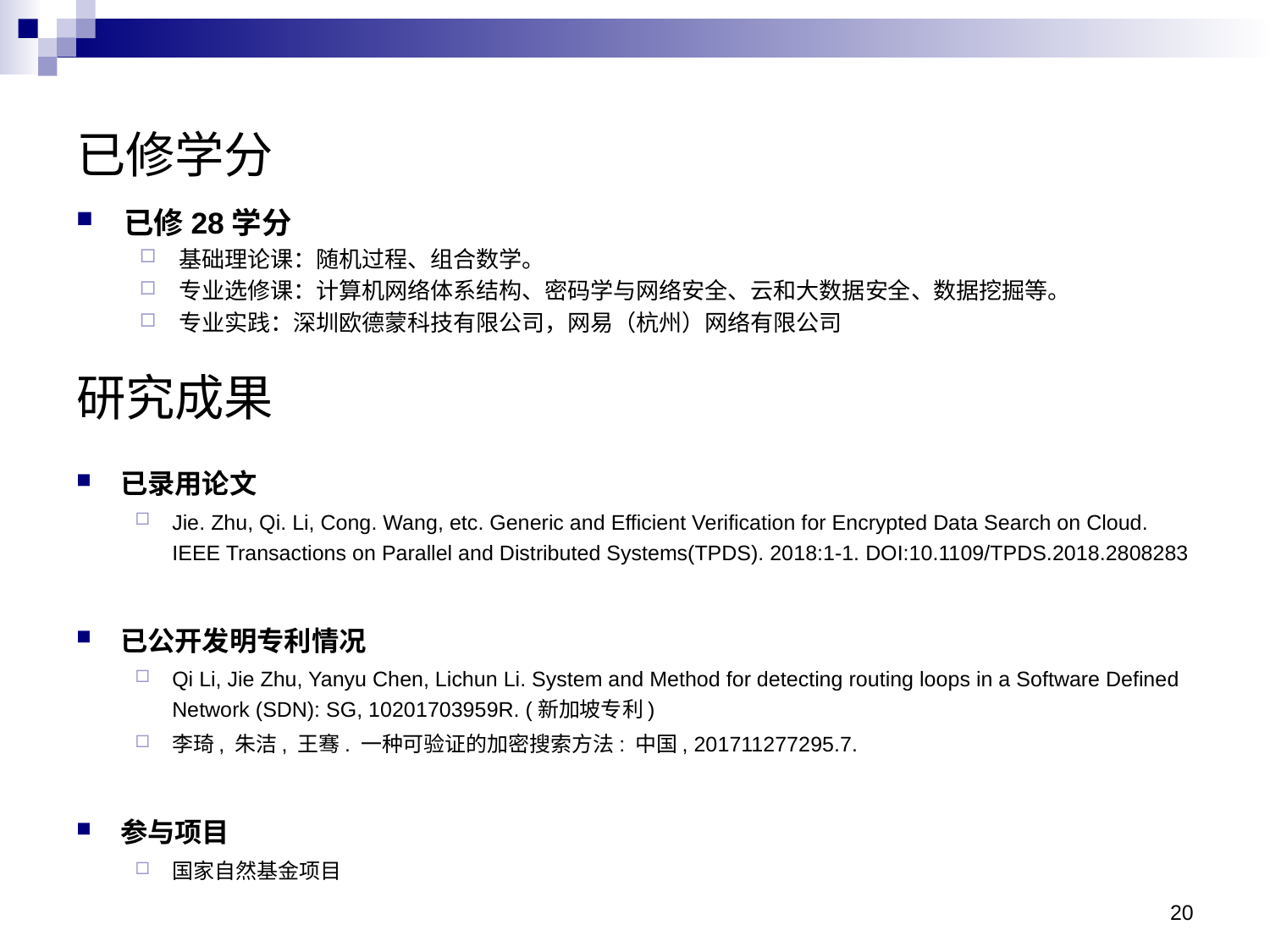

已修学分
已修28学分
基础理论课：随机过程、组合数学。
专业选修课：计算机网络体系结构、密码学与网络安全、云和大数据安全、数据挖掘等。
专业实践：深圳欧德蒙科技有限公司，网易（杭州）网络有限公司

# 研究成果
已录用论文
Jie. Zhu, Qi. Li, Cong. Wang, etc. Generic and Efficient Verification for Encrypted Data Search on Cloud. IEEE Transactions on Parallel and Distributed Systems(TPDS). 2018:1-1. DOI:10.1109/TPDS.2018.2808283

已公开发明专利情况
Qi Li, Jie Zhu, Yanyu Chen, Lichun Li. System and Method for detecting routing loops in a Software Defined Network (SDN): SG, 10201703959R. (新加坡专利)
李琦, 朱洁, 王骞. 一种可验证的加密搜索方法: 中国, 201711277295.7.

参与项目
国家自然基金项目

20